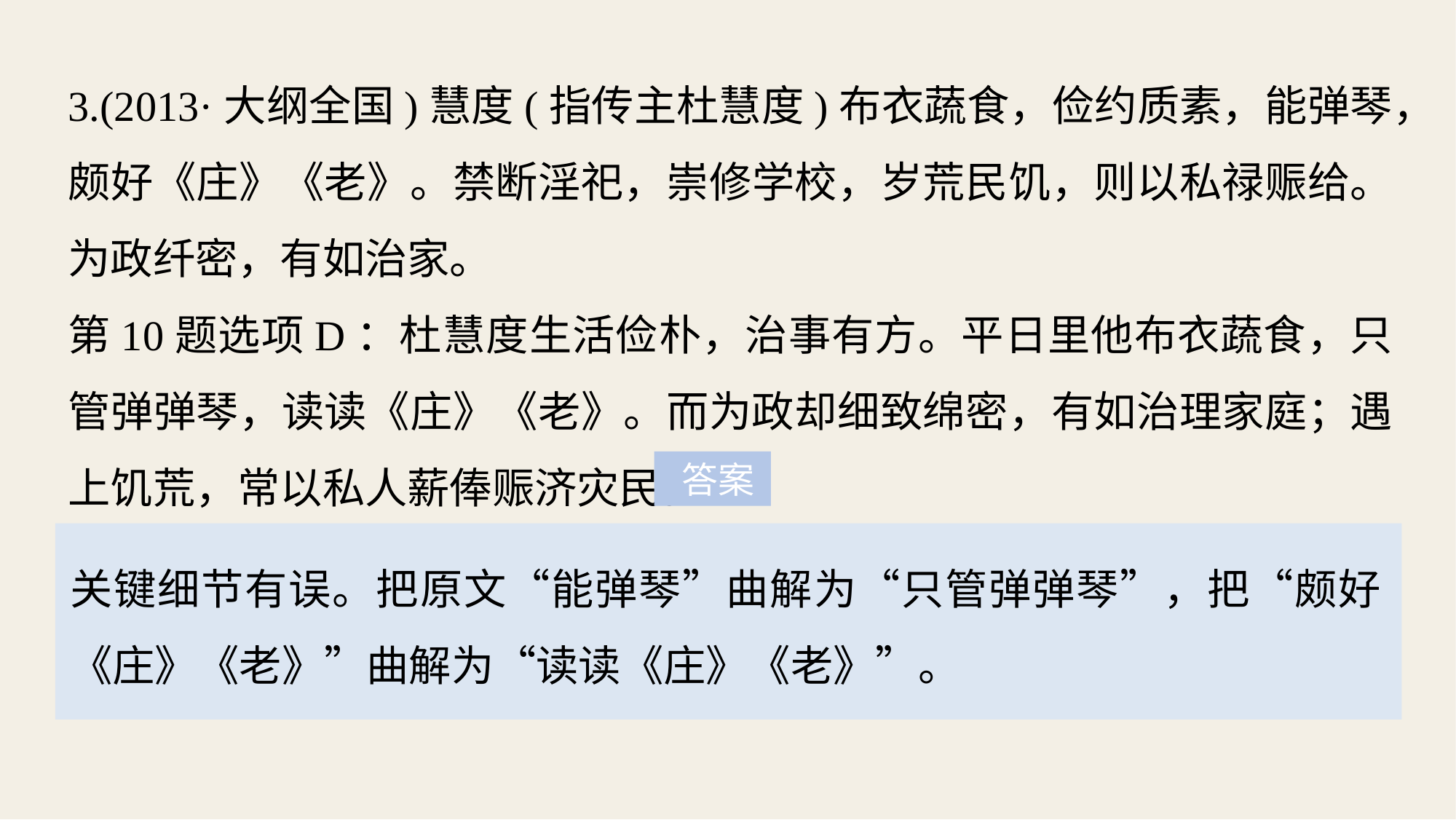

3.(2013·大纲全国)慧度(指传主杜慧度)布衣蔬食，俭约质素，能弹琴，颇好《庄》《老》。禁断淫祀，崇修学校，岁荒民饥，则以私禄赈给。为政纤密，有如治家。
第10题选项D：杜慧度生活俭朴，治事有方。平日里他布衣蔬食，只管弹弹琴，读读《庄》《老》。而为政却细致绵密，有如治理家庭；遇上饥荒，常以私人薪俸赈济灾民。
 答案

关键细节有误。把原文“能弹琴”曲解为“只管弹弹琴”，把“颇好《庄》《老》”曲解为“读读《庄》《老》”。